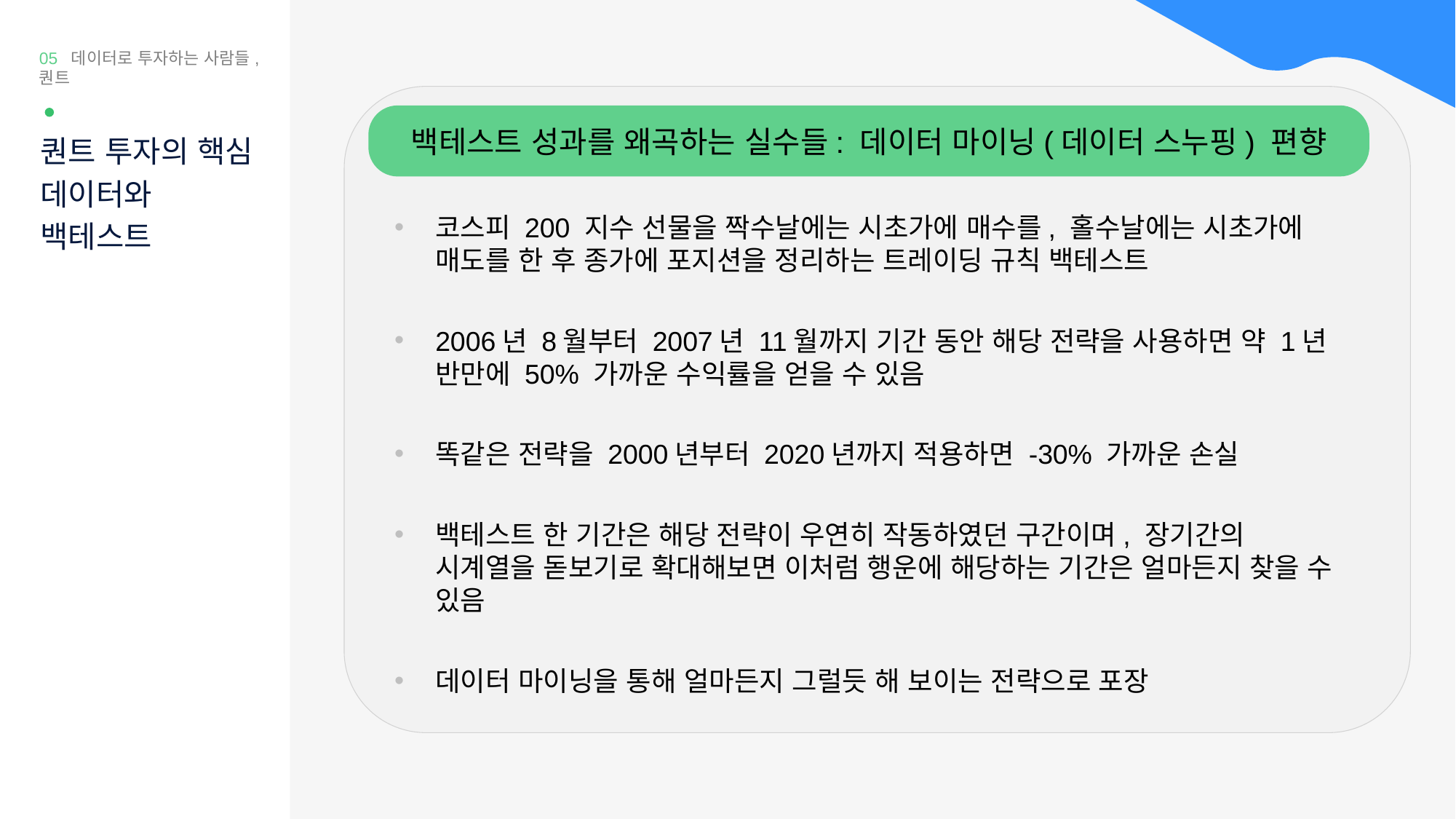

05  데이터로 투자하는 사람들, 퀀트

백테스트 성과를 왜곡하는 실수들: 데이터 마이닝(데이터 스누핑) 편향

퀀트 투자의 핵심
데이터와
백테스트
코스피 200 지수 선물을 짝수날에는 시초가에 매수를, 홀수날에는 시초가에 매도를 한 후 종가에 포지션을 정리하는 트레이딩 규칙 백테스트

2006년 8월부터 2007년 11월까지 기간 동안 해당 전략을 사용하면 약 1년 반만에 50% 가까운 수익률을 얻을 수 있음

똑같은 전략을 2000년부터 2020년까지 적용하면 -30% 가까운 손실

백테스트 한 기간은 해당 전략이 우연히 작동하였던 구간이며, 장기간의 시계열을 돋보기로 확대해보면 이처럼 행운에 해당하는 기간은 얼마든지 찾을 수 있음

데이터 마이닝을 통해 얼마든지 그럴듯 해 보이는 전략으로 포장